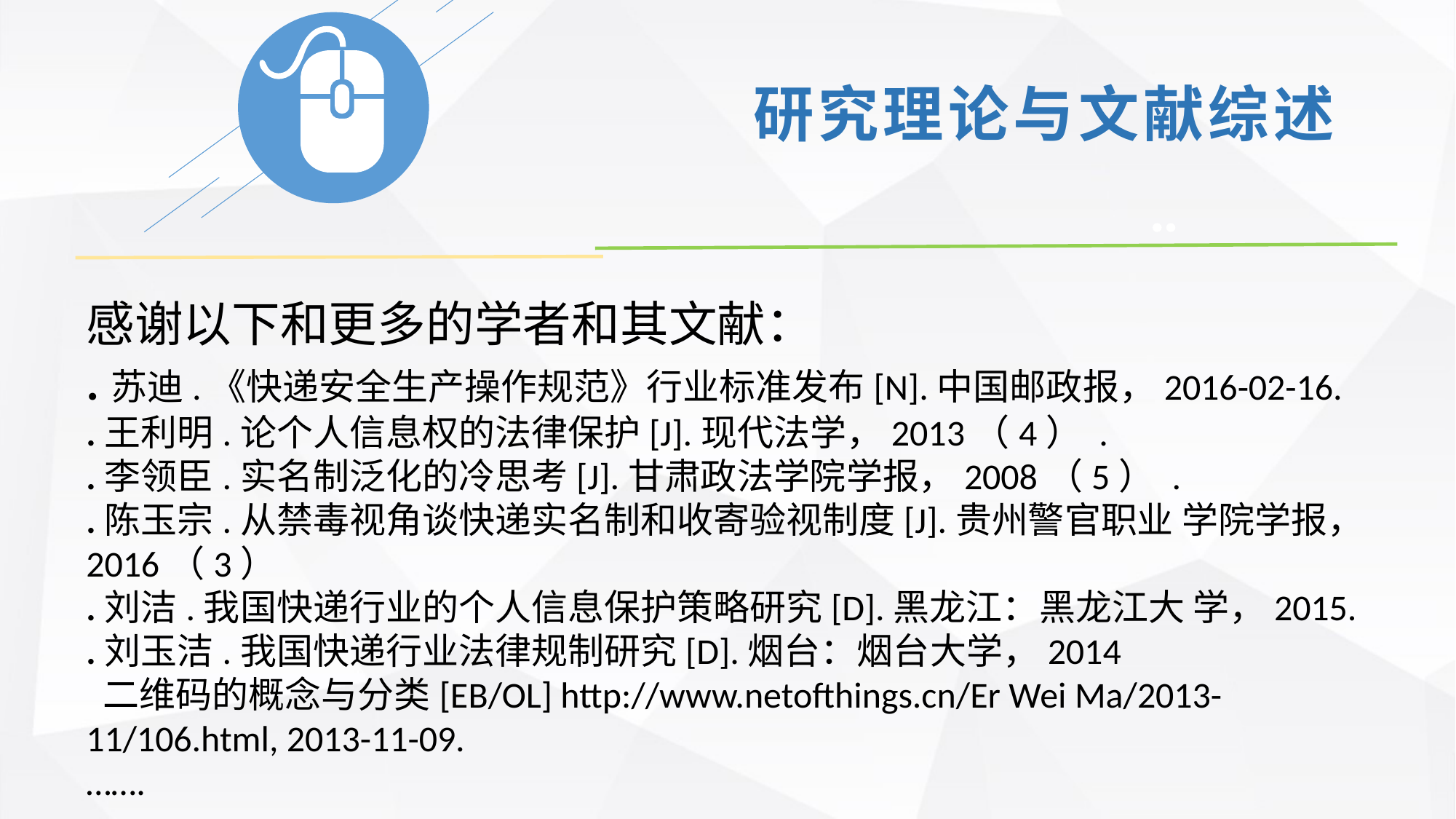

研究理论与文献综述

感谢以下和更多的学者和其文献：
.苏迪.《快递安全生产操作规范》行业标准发布[N].中国邮政报，2016-02-16.
.王利明.论个人信息权的法律保护[J].现代法学，2013（4） .
.李领臣.实名制泛化的冷思考[J].甘肃政法学院学报，2008（5） .
.陈玉宗.从禁毒视角谈快递实名制和收寄验视制度[J].贵州警官职业 学院学报，2016（3）
.刘洁.我国快递行业的个人信息保护策略研究[D].黑龙江：黑龙江大 学，2015.
.刘玉洁.我国快递行业法律规制研究[D].烟台：烟台大学，2014
 二维码的概念与分类[EB/OL] http://www.netofthings.cn/Er Wei Ma/2013-11/106.html, 2013-11-09.
…….